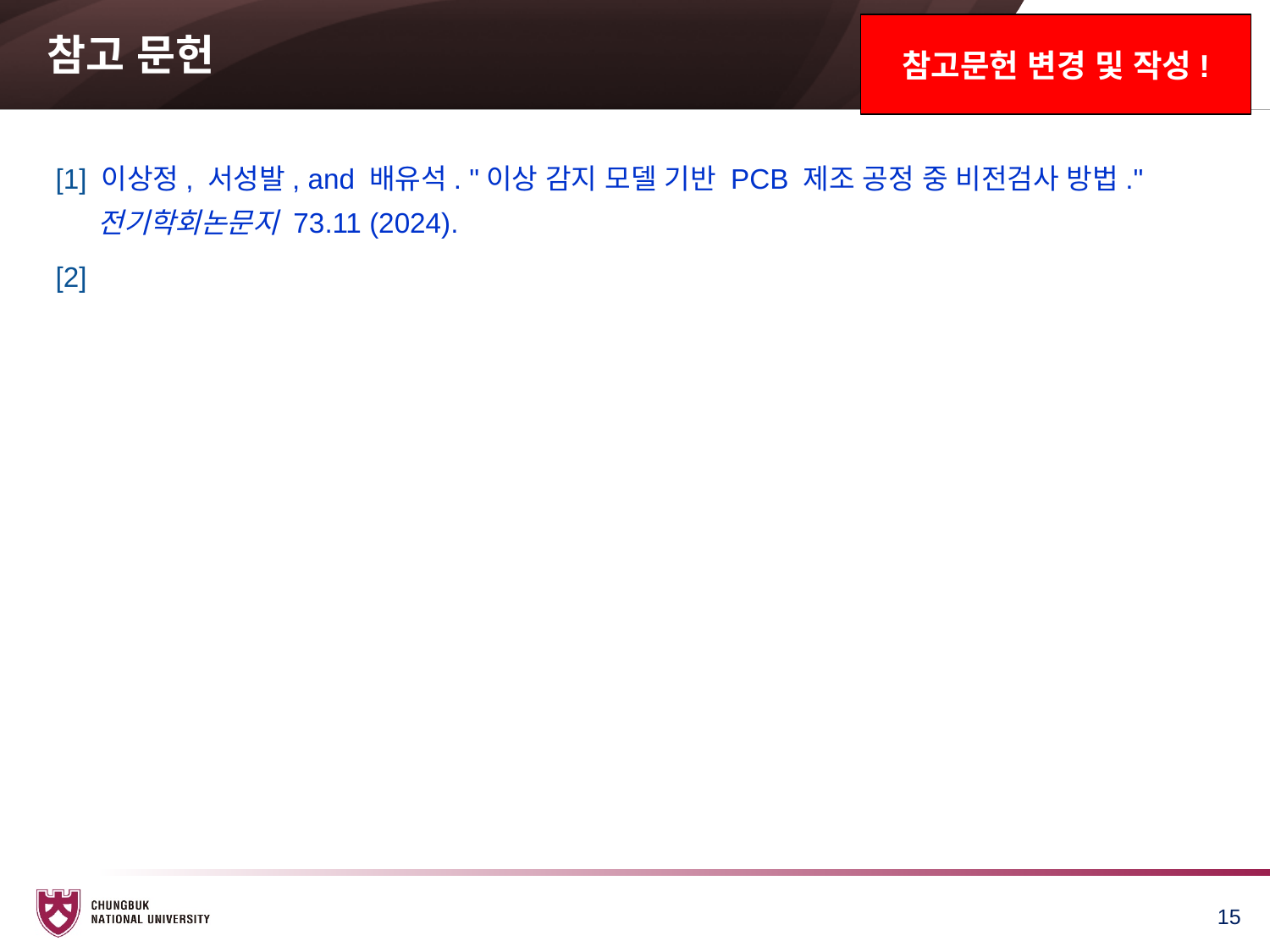

# 참고 문헌
참고문헌 변경 및 작성!
[1] 이상정, 서성발, and 배유석. "이상 감지 모델 기반 PCB 제조 공정 중 비전검사 방법." 전기학회논문지 73.11 (2024).
[2]